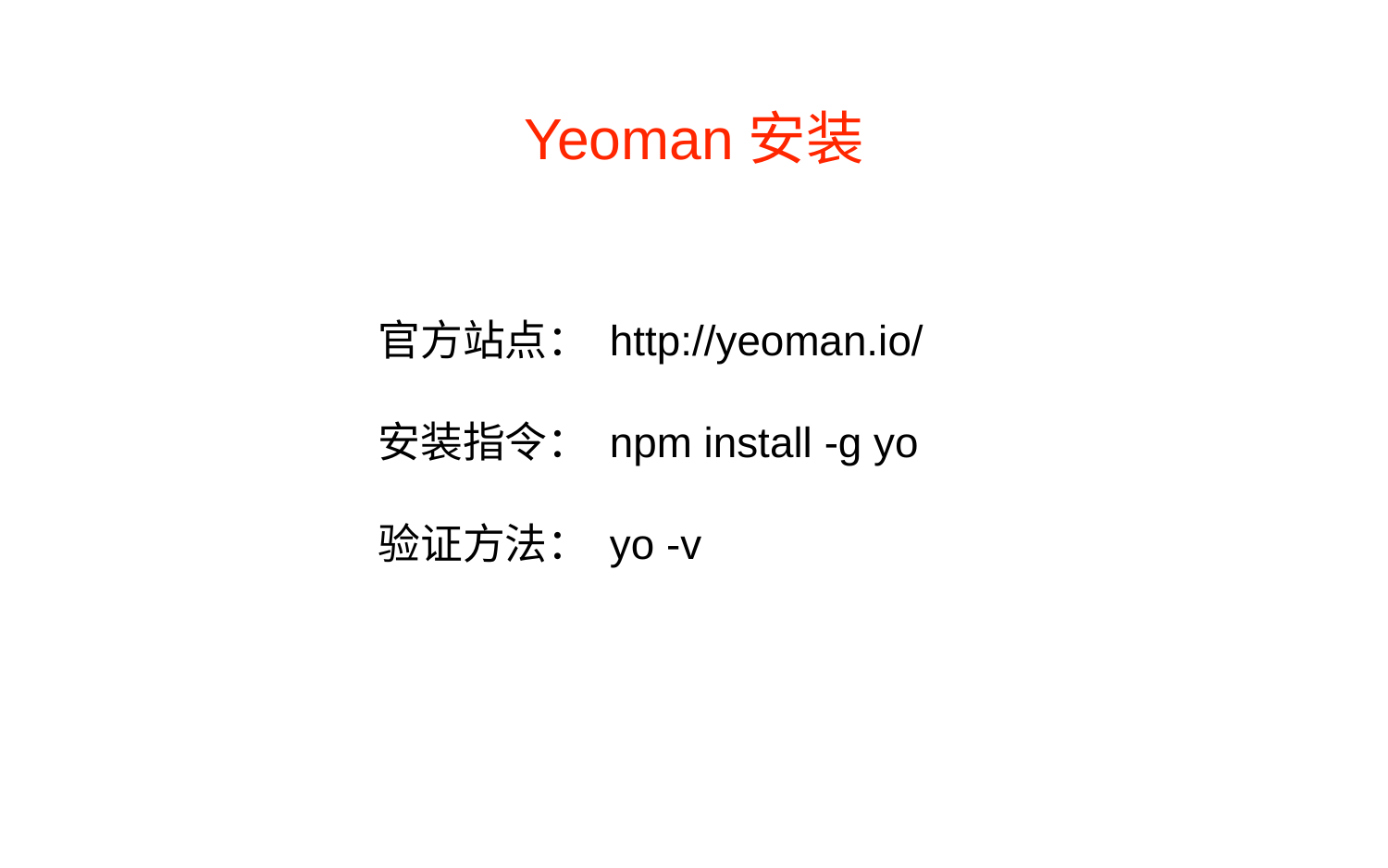

Yeoman安装
官方站点： http://yeoman.io/

安装指令： npm install -g yo

验证方法： yo -v